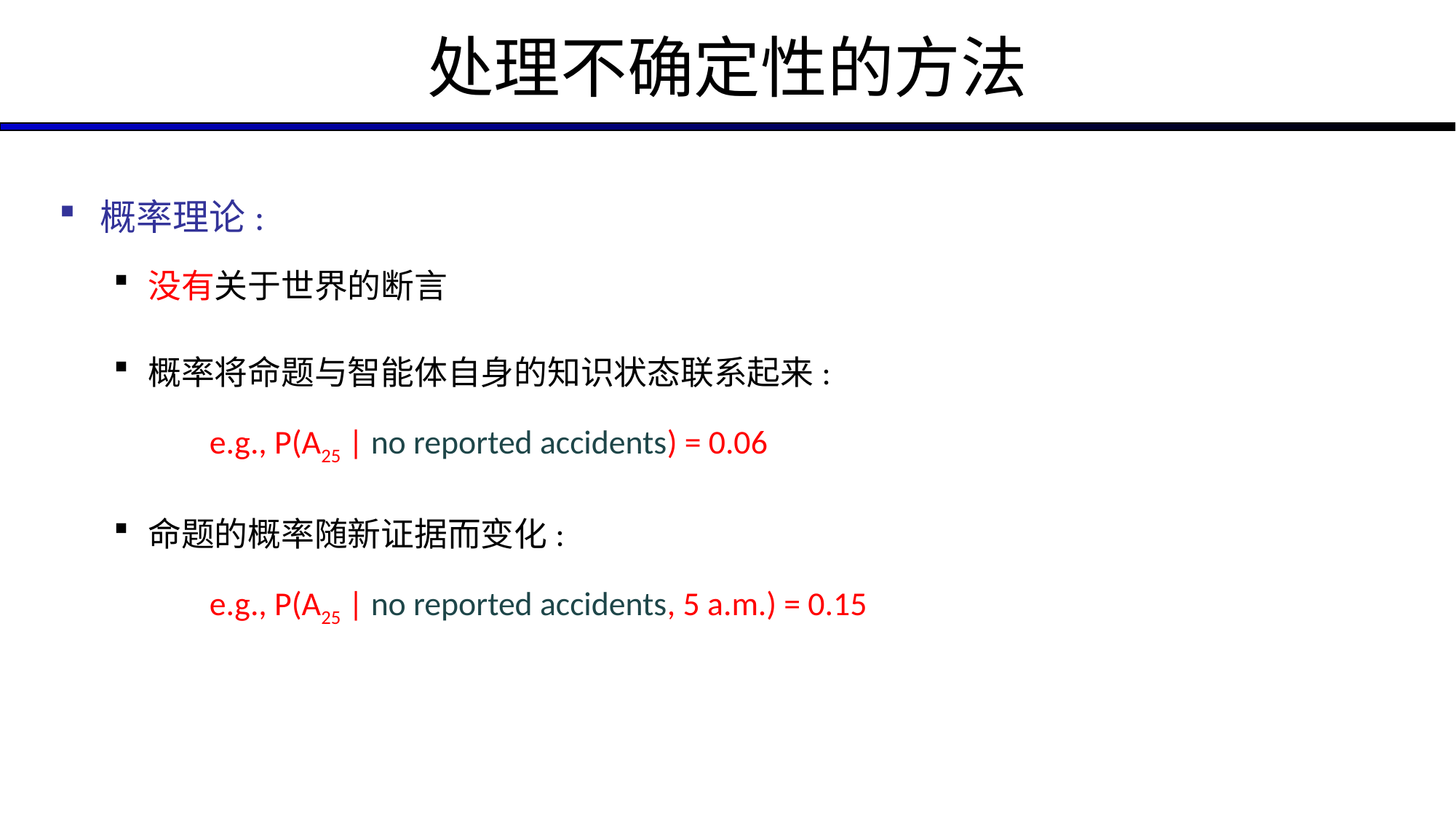

# 处理不确定性的方法
概率理论:
没有关于世界的断言
概率将命题与智能体自身的知识状态联系起来:
		e.g., P(A25 | no reported accidents) = 0.06
命题的概率随新证据而变化:
		e.g., P(A25 | no reported accidents, 5 a.m.) = 0.15